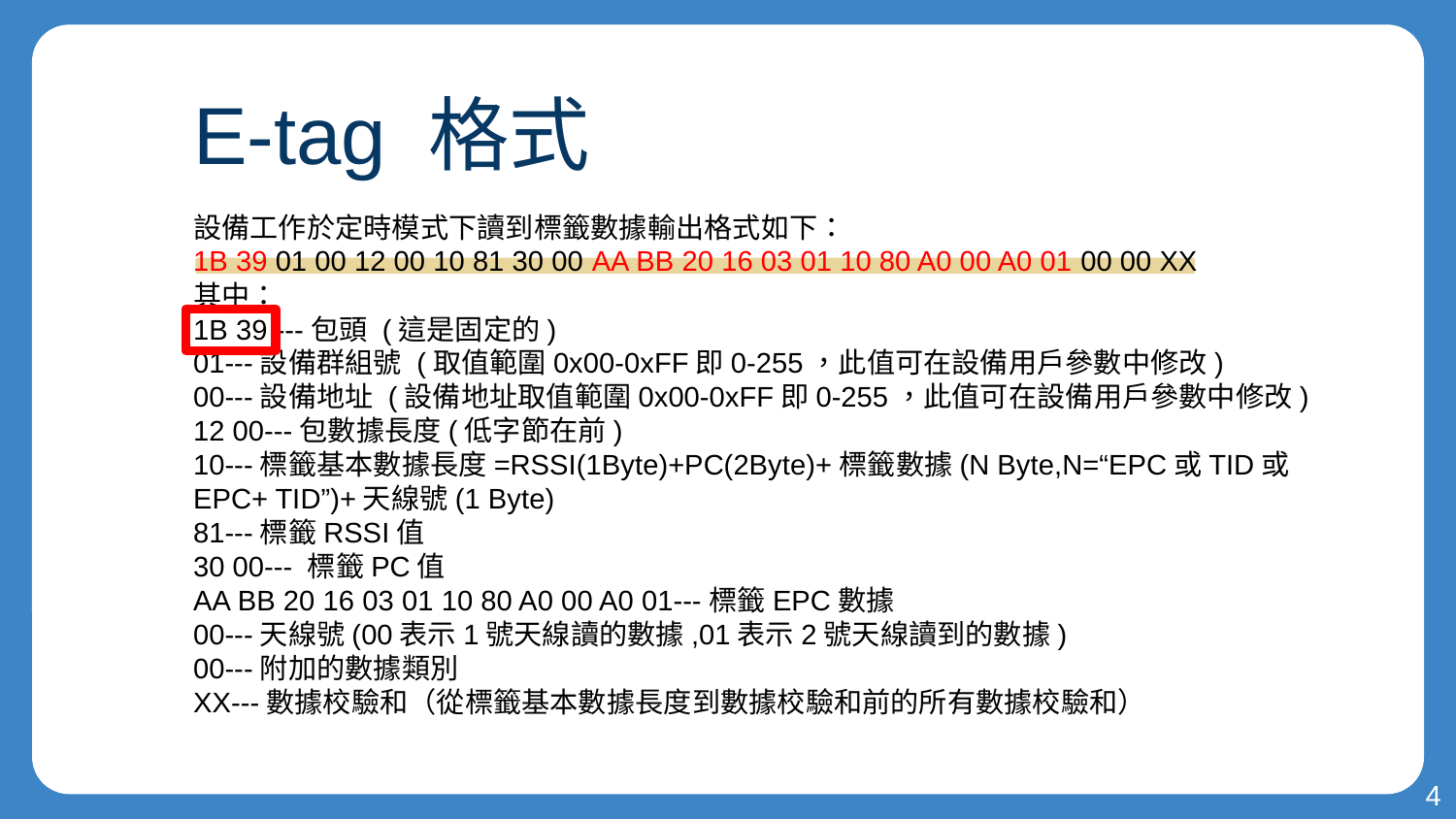

# E-tag 格式
設備工作於定時模式下讀到標籤數據輸出格式如下：
1B 39 01 00 12 00 10 81 30 00 AA BB 20 16 03 01 10 80 A0 00 A0 01 00 00 XX
其中：
1B 39 ---包頭 (這是固定的)
01---設備群組號 (取值範圍0x00-0xFF即0-255，此值可在設備用戶參數中修改)
00---設備地址 (設備地址取值範圍0x00-0xFF即0-255，此值可在設備用戶參數中修改)
12 00---包數據長度(低字節在前)
10---標籤基本數據長度=RSSI(1Byte)+PC(2Byte)+標籤數據(N Byte,N=“EPC或TID或EPC+ TID”)+天線號(1 Byte)
81---標籤RSSI值
30 00--- 標籤PC值
AA BB 20 16 03 01 10 80 A0 00 A0 01---標籤EPC數據
00---天線號(00表示1號天線讀的數據,01表示2號天線讀到的數據)
00---附加的數據類別
XX---數據校驗和（從標籤基本數據長度到數據校驗和前的所有數據校驗和）

4